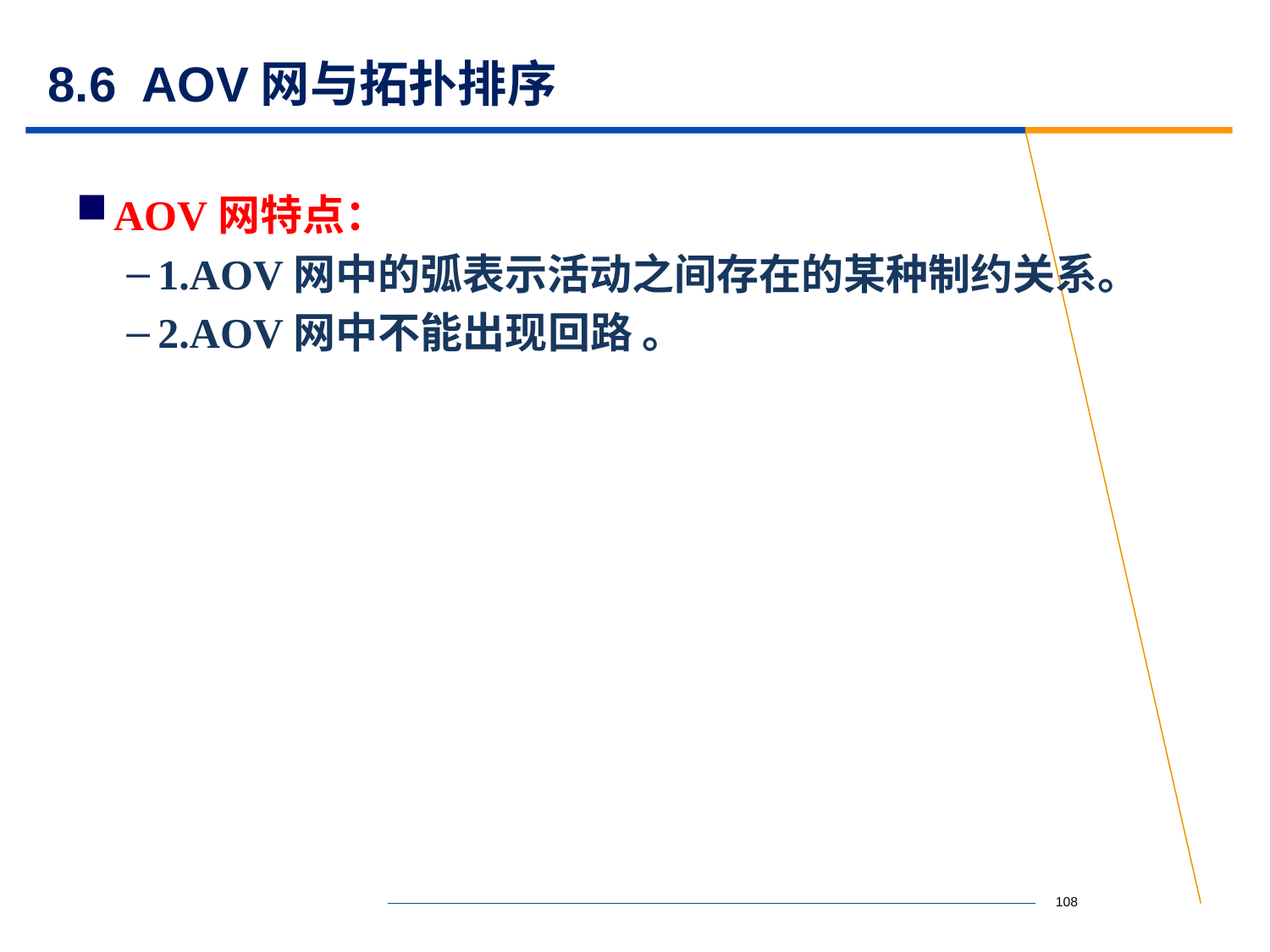

# 8.6  AOV网与拓扑排序
AOV网特点：
1.AOV网中的弧表示活动之间存在的某种制约关系。
2.AOV网中不能出现回路 。